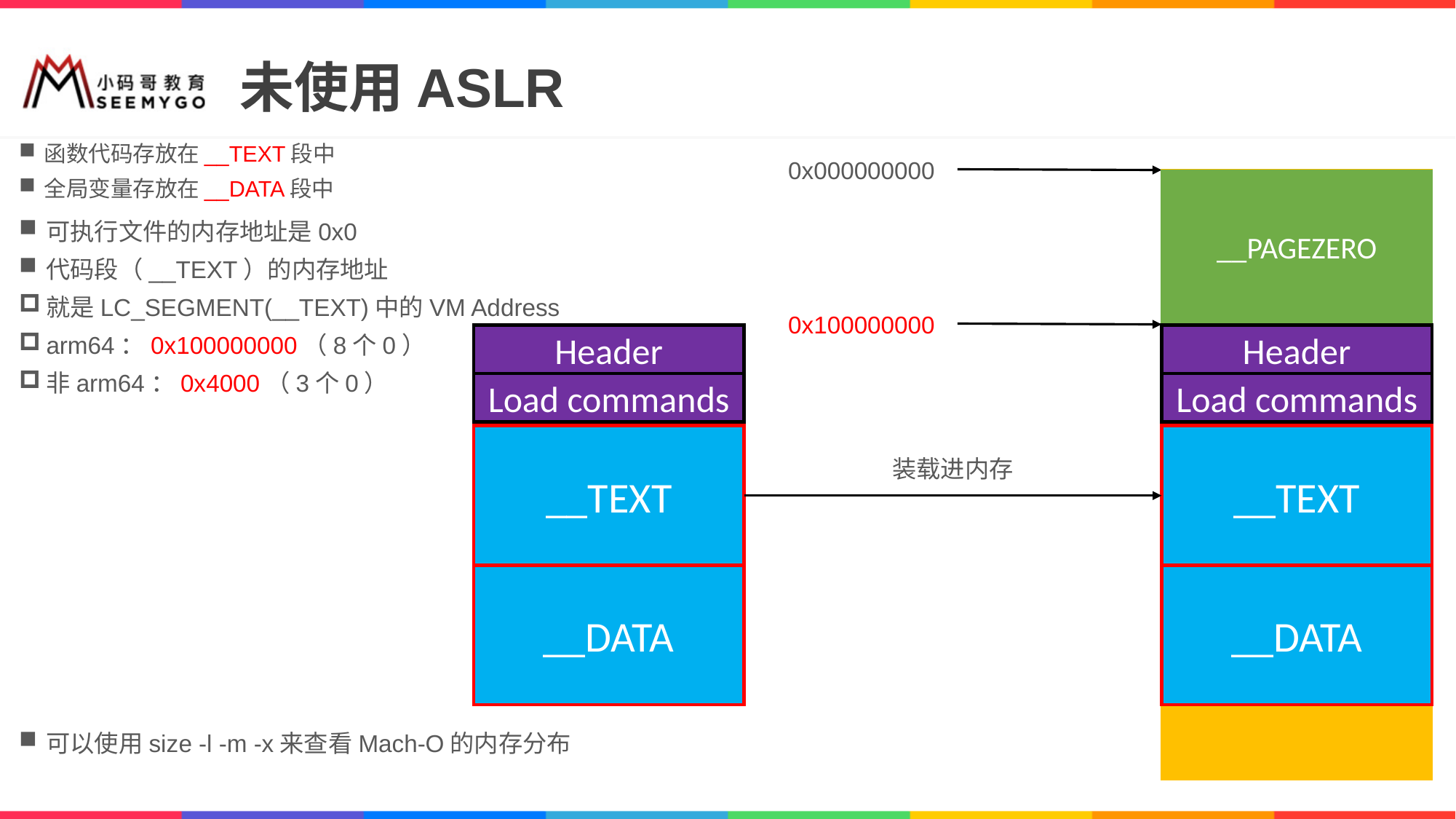

# 未使用ASLR
函数代码存放在__TEXT段中
全局变量存放在__DATA段中
0x000000000
虚拟内存
__PAGEZERO
可执行文件的内存地址是0x0
代码段（__TEXT）的内存地址
就是LC_SEGMENT(__TEXT)中的VM Address
arm64：0x100000000（8个0）
非arm64：0x4000（3个0）

0x100000000
Mach-O可执行文件
Header
Mach-O可执行文件
Header
Load commands
Raw Data
__TEXT
__DATA
Load commands
Raw Data
__TEXT
装载进内存
__DATA
可以使用size -l -m -x来查看Mach-O的内存分布